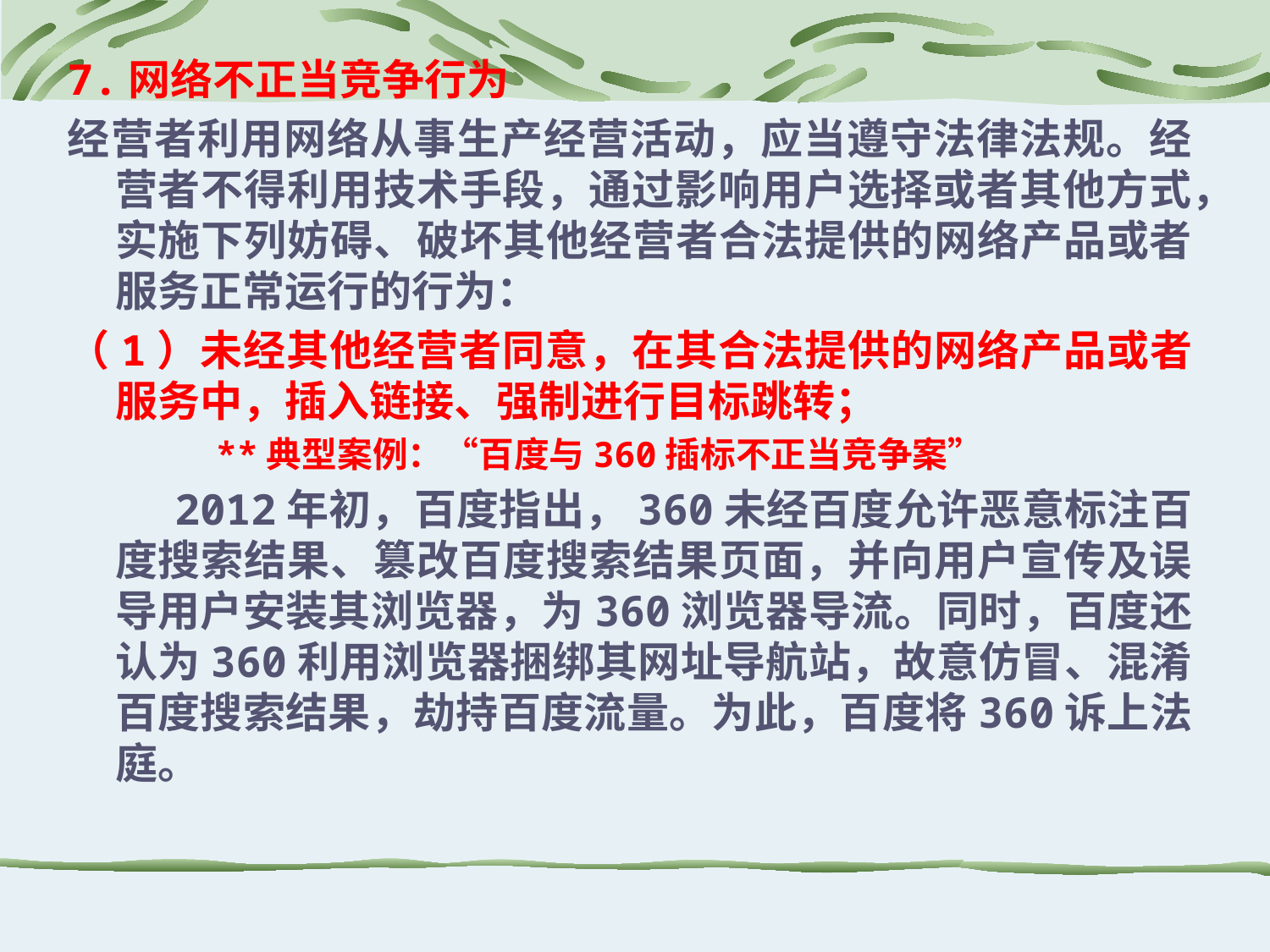

7.网络不正当竞争行为
经营者利用网络从事生产经营活动，应当遵守法律法规。经营者不得利用技术手段，通过影响用户选择或者其他方式，实施下列妨碍、破坏其他经营者合法提供的网络产品或者服务正常运行的行为：
（1）未经其他经营者同意，在其合法提供的网络产品或者服务中，插入链接、强制进行目标跳转；
       **典型案例：“百度与360插标不正当竞争案”
     2012年初，百度指出，360未经百度允许恶意标注百度搜索结果、篡改百度搜索结果页面，并向用户宣传及误导用户安装其浏览器，为360浏览器导流。同时，百度还认为360利用浏览器捆绑其网址导航站，故意仿冒、混淆百度搜索结果，劫持百度流量。为此，百度将360诉上法庭。

#